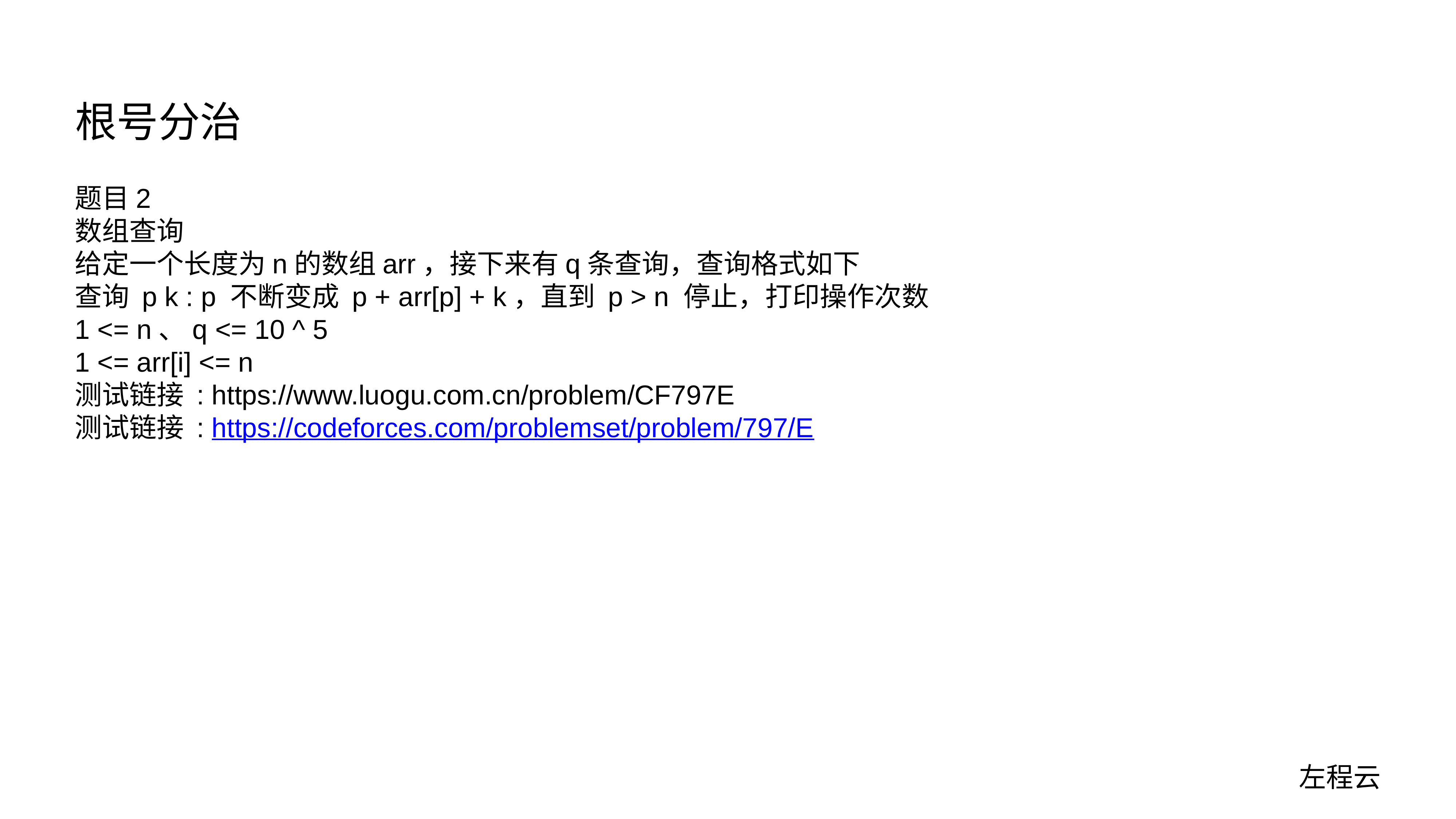

# 根号分治
题目2
数组查询
给定一个长度为n的数组arr，接下来有q条查询，查询格式如下
查询 p k : p 不断变成 p + arr[p] + k，直到 p > n 停止，打印操作次数
1 <= n、q <= 10 ^ 5
1 <= arr[i] <= n
测试链接 : https://www.luogu.com.cn/problem/CF797E
测试链接 : https://codeforces.com/problemset/problem/797/E
左程云